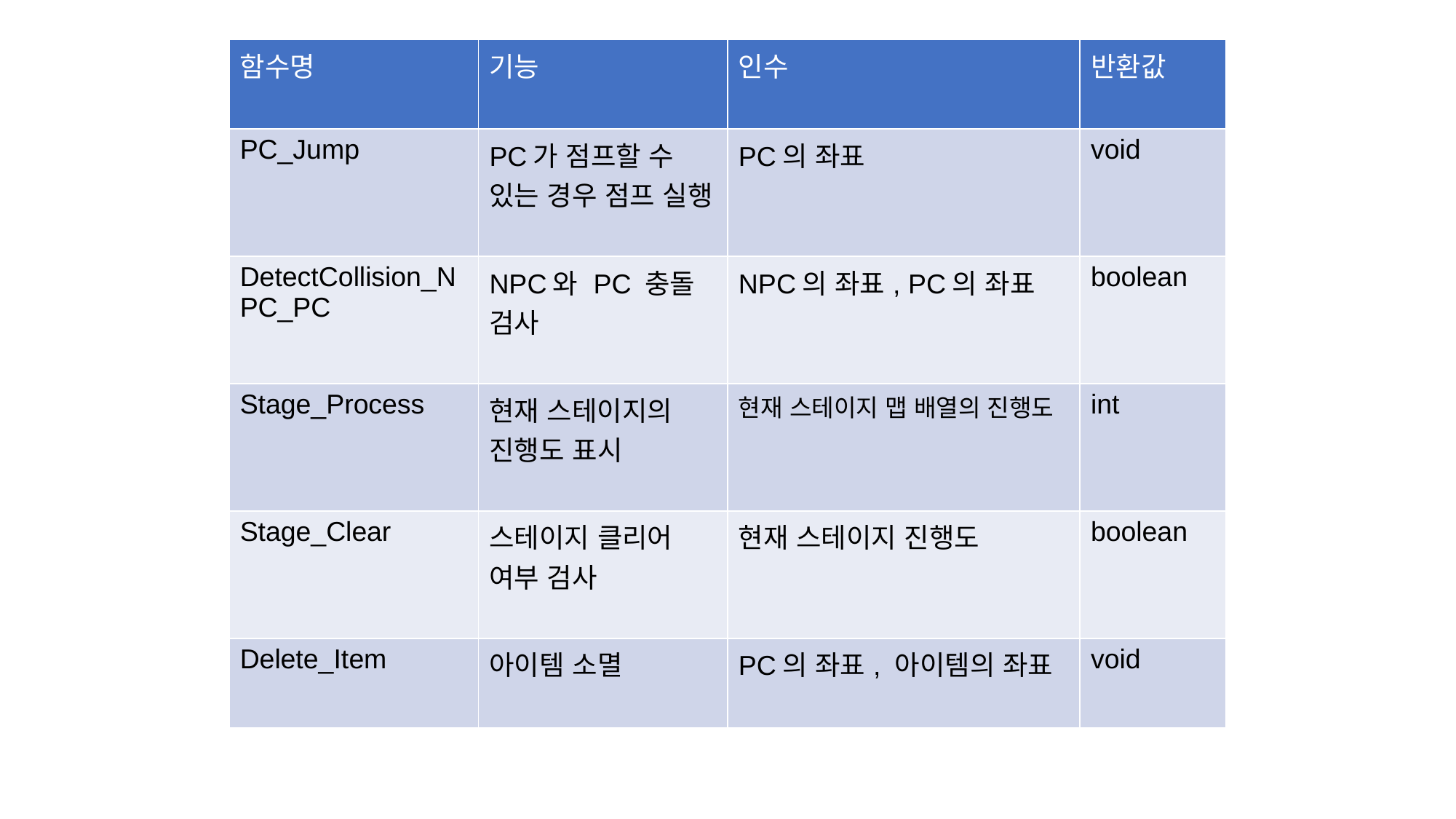

| 함수명 | 기능 | 인수 | 반환값 |
| --- | --- | --- | --- |
| PC\_Jump | PC가 점프할 수 있는 경우 점프 실행 | PC의 좌표 | void |
| DetectCollision\_NPC\_PC | NPC와 PC 충돌 검사 | NPC의 좌표, PC의 좌표 | boolean |
| Stage\_Process | 현재 스테이지의 진행도 표시 | 현재 스테이지 맵 배열의 진행도 | int |
| Stage\_Clear | 스테이지 클리어 여부 검사 | 현재 스테이지 진행도 | boolean |
| Delete\_Item | 아이템 소멸 | PC의 좌표, 아이템의 좌표 | void |